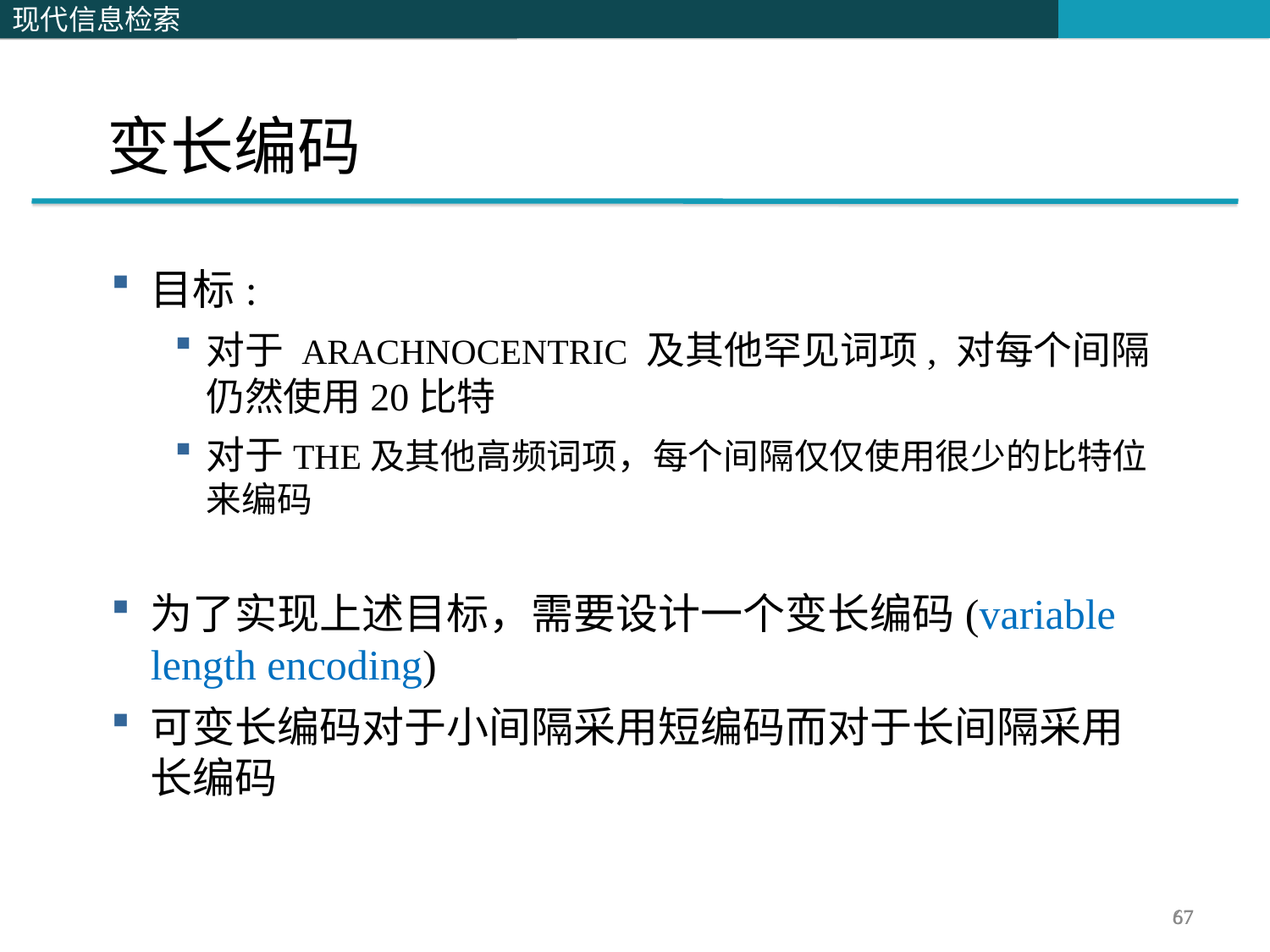

变长编码

目标:
对于 ARACHNOCENTRIC 及其他罕见词项, 对每个间隔仍然使用20比特
对于THE及其他高频词项，每个间隔仅仅使用很少的比特位来编码

为了实现上述目标，需要设计一个变长编码(variable length encoding)
可变长编码对于小间隔采用短编码而对于长间隔采用长编码
67
67